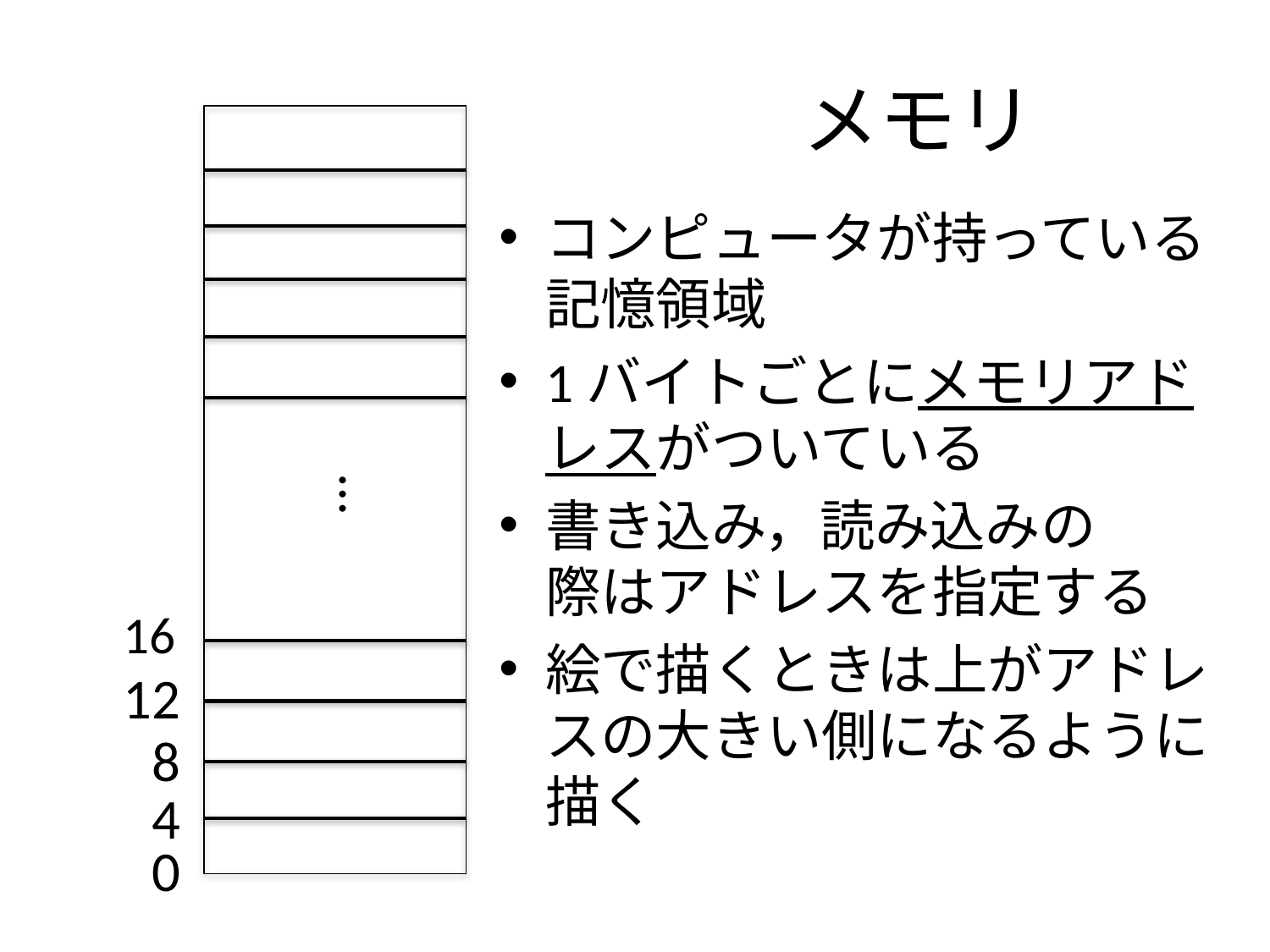

# メモリ

コンピュータが持っている
記憶領域
1バイトごとにメモリアドレスがついている
書き込み，読み込みの
際はアドレスを指定する
絵で描くときは上がアドレスの大きい側になるように描く
…
16
12
8
4
0